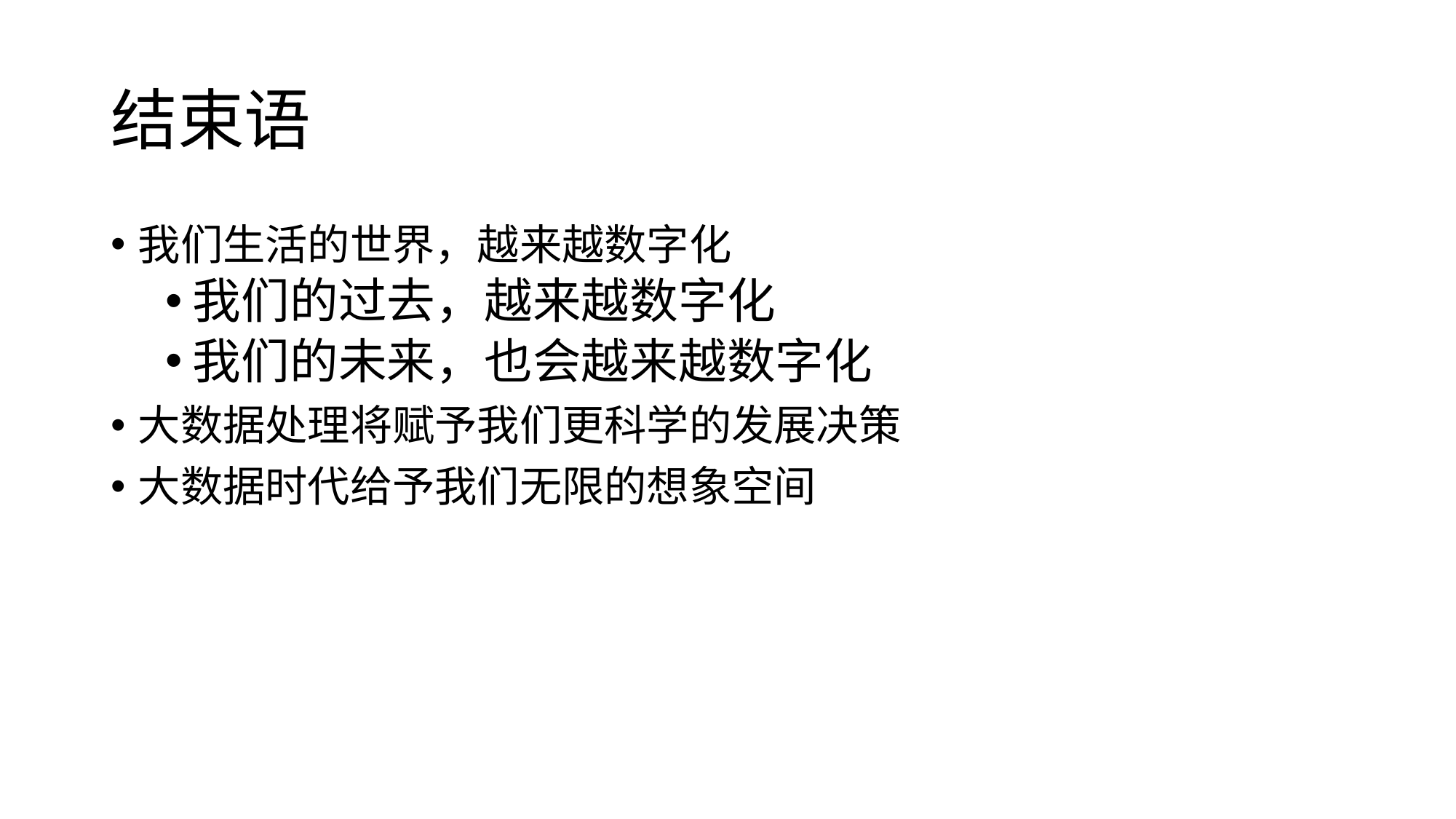

# 结束语
我们生活的世界，越来越数字化
我们的过去，越来越数字化
我们的未来，也会越来越数字化
大数据处理将赋予我们更科学的发展决策
大数据时代给予我们无限的想象空间